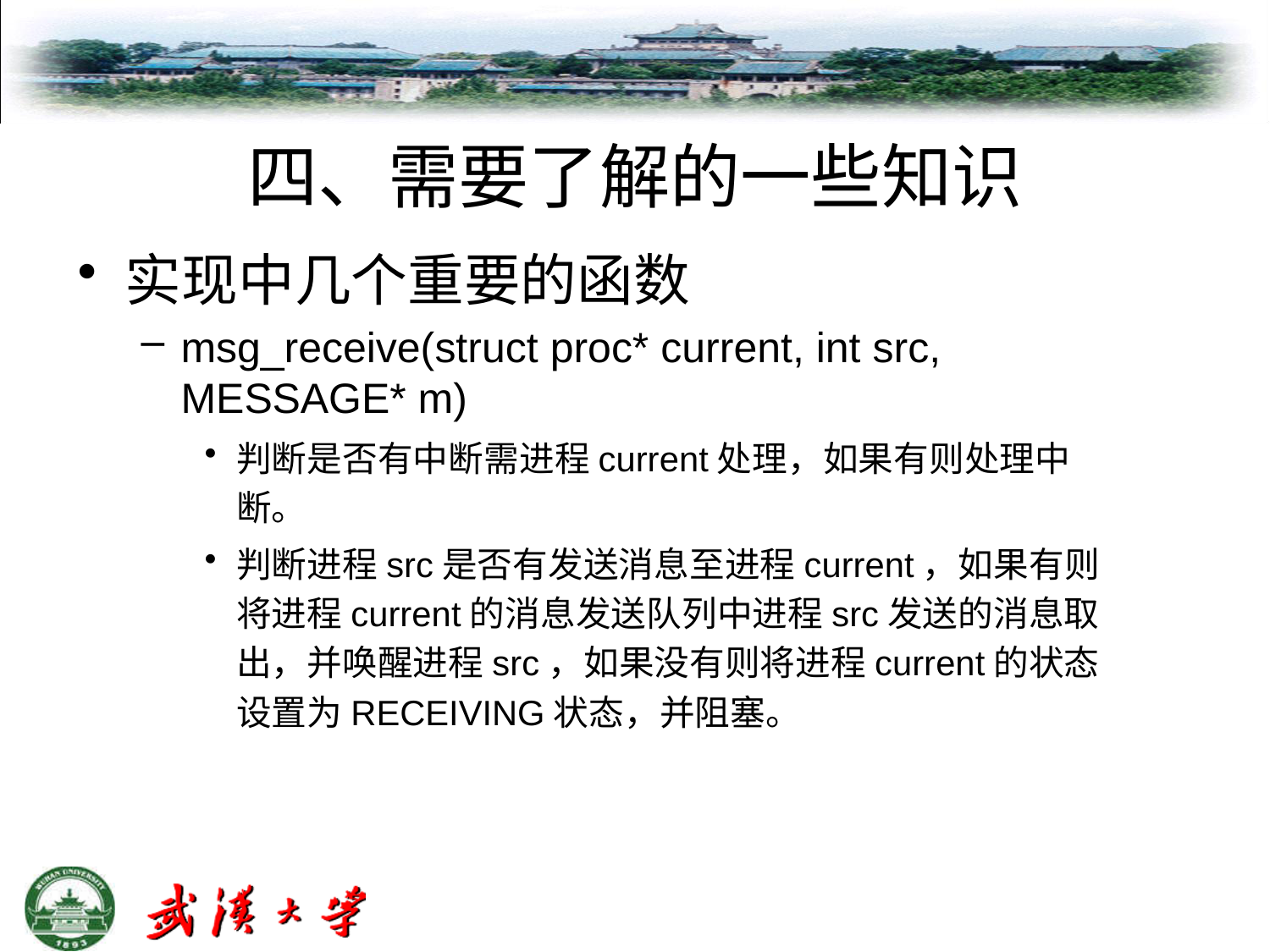

# 四、需要了解的一些知识
实现中几个重要的函数
msg_receive(struct proc* current, int src, MESSAGE* m)
判断是否有中断需进程current处理，如果有则处理中断。
判断进程src是否有发送消息至进程current，如果有则将进程current的消息发送队列中进程src发送的消息取出，并唤醒进程src，如果没有则将进程current的状态设置为RECEIVING状态，并阻塞。